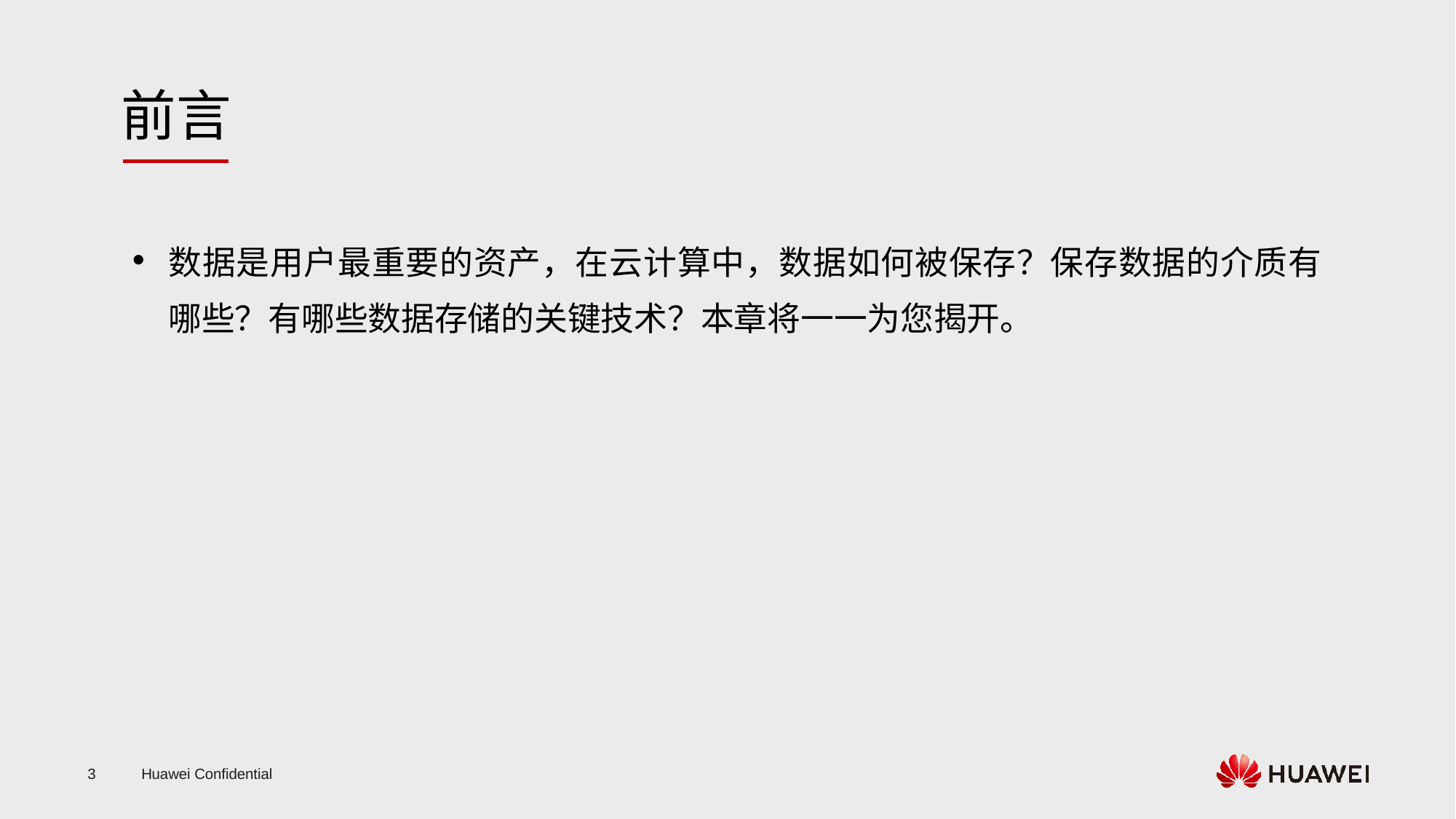

数据是用户最重要的资产，在云计算中，数据如何被保存？保存数据的介质有哪些？有哪些数据存储的关键技术？本章将一一为您揭开。